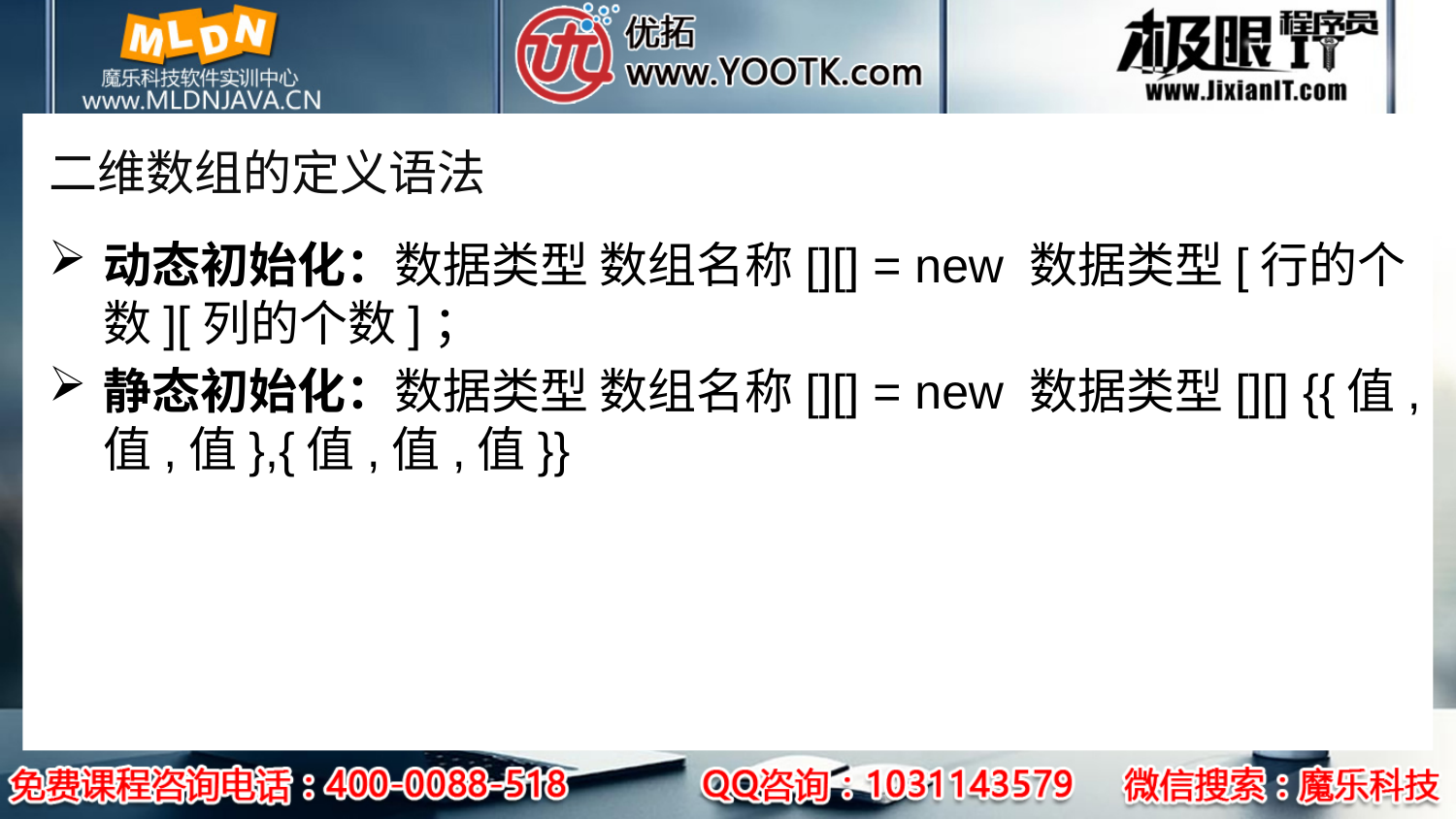

# 二维数组的定义语法
动态初始化：数据类型 数组名称[][] = new 数据类型[行的个数][列的个数]；
静态初始化：数据类型 数组名称[][] = new 数据类型[][] {{值,值,值},{值,值,值}}